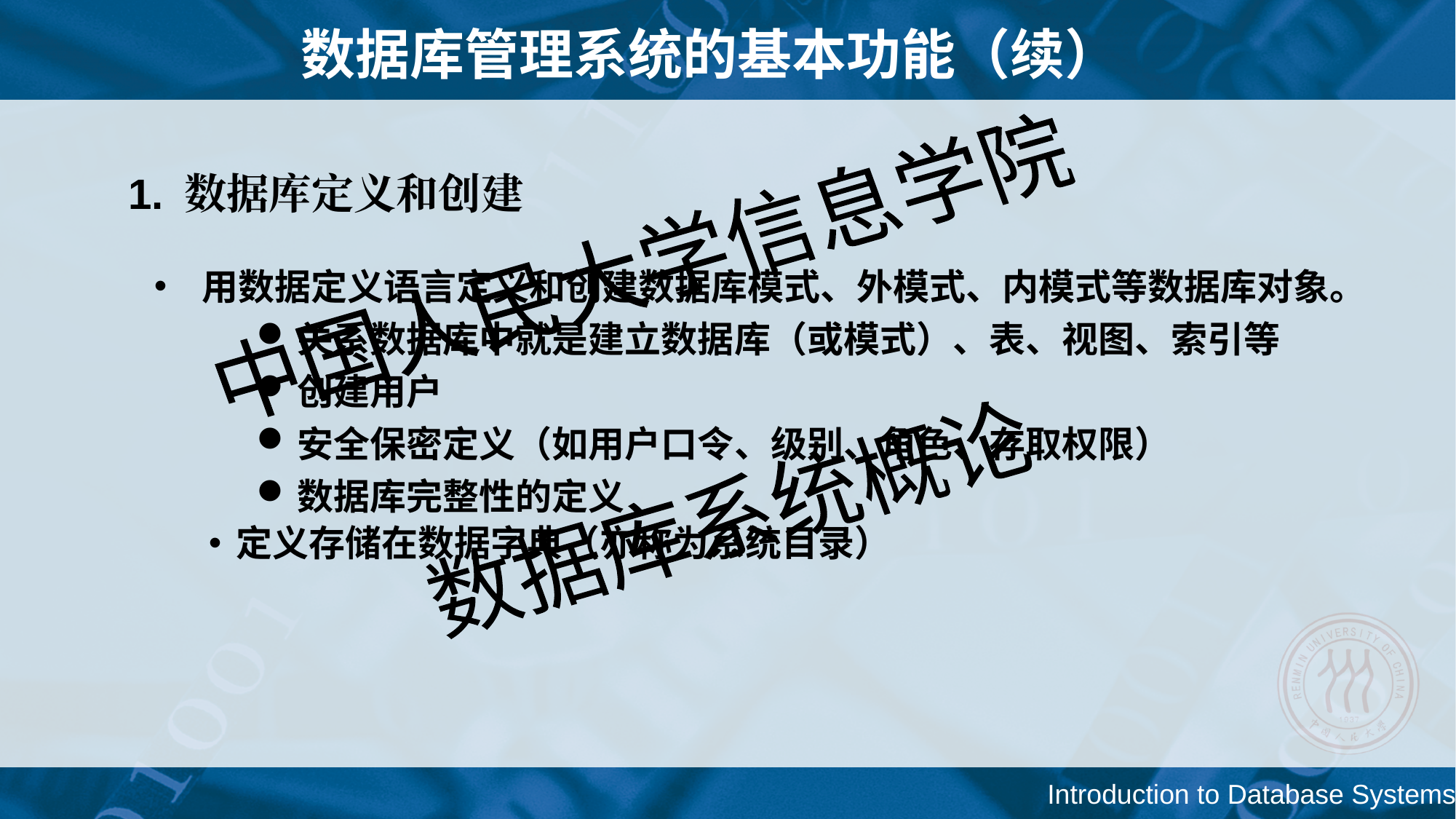

数据库管理系统的基本功能（续）
# 1. 数据库定义和创建
用数据定义语言定义和创建数据库模式、外模式、内模式等数据库对象。
关系数据库中就是建立数据库（或模式）、表、视图、索引等
创建用户
安全保密定义（如用户口令、级别、角色、存取权限）
数据库完整性的定义
定义存储在数据字典（亦称为系统目录）